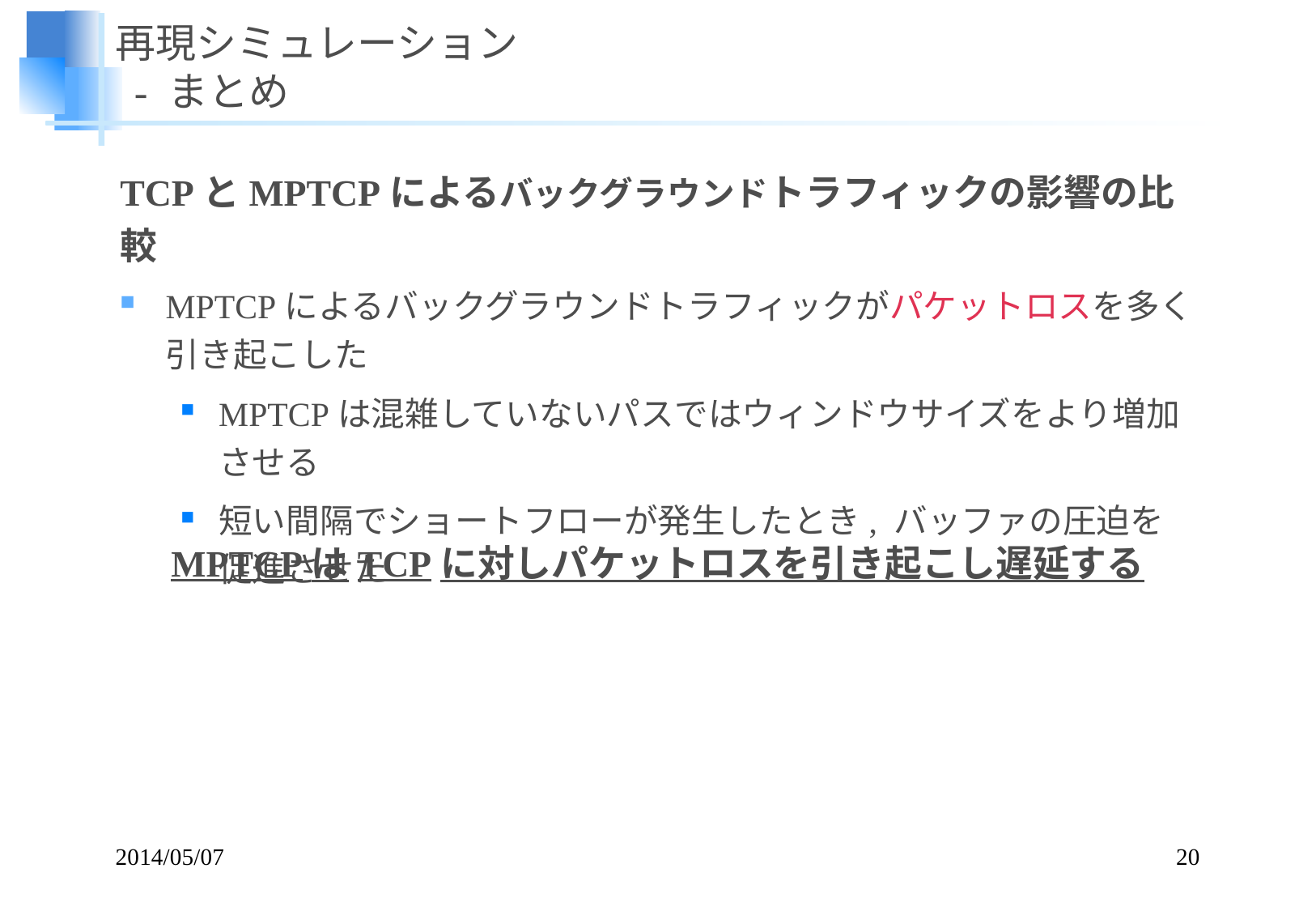

# 再現シミュレーション - まとめ
TCPとMPTCPによるバックグラウンドトラフィックの影響の比較
MPTCPによるバックグラウンドトラフィックがパケットロスを多く引き起こした
MPTCPは混雑していないパスではウィンドウサイズをより増加させる
短い間隔でショートフローが発生したとき, バッファの圧迫を促進させた
MPTCPはTCPに対しパケットロスを引き起こし遅延する
2014/05/07
20